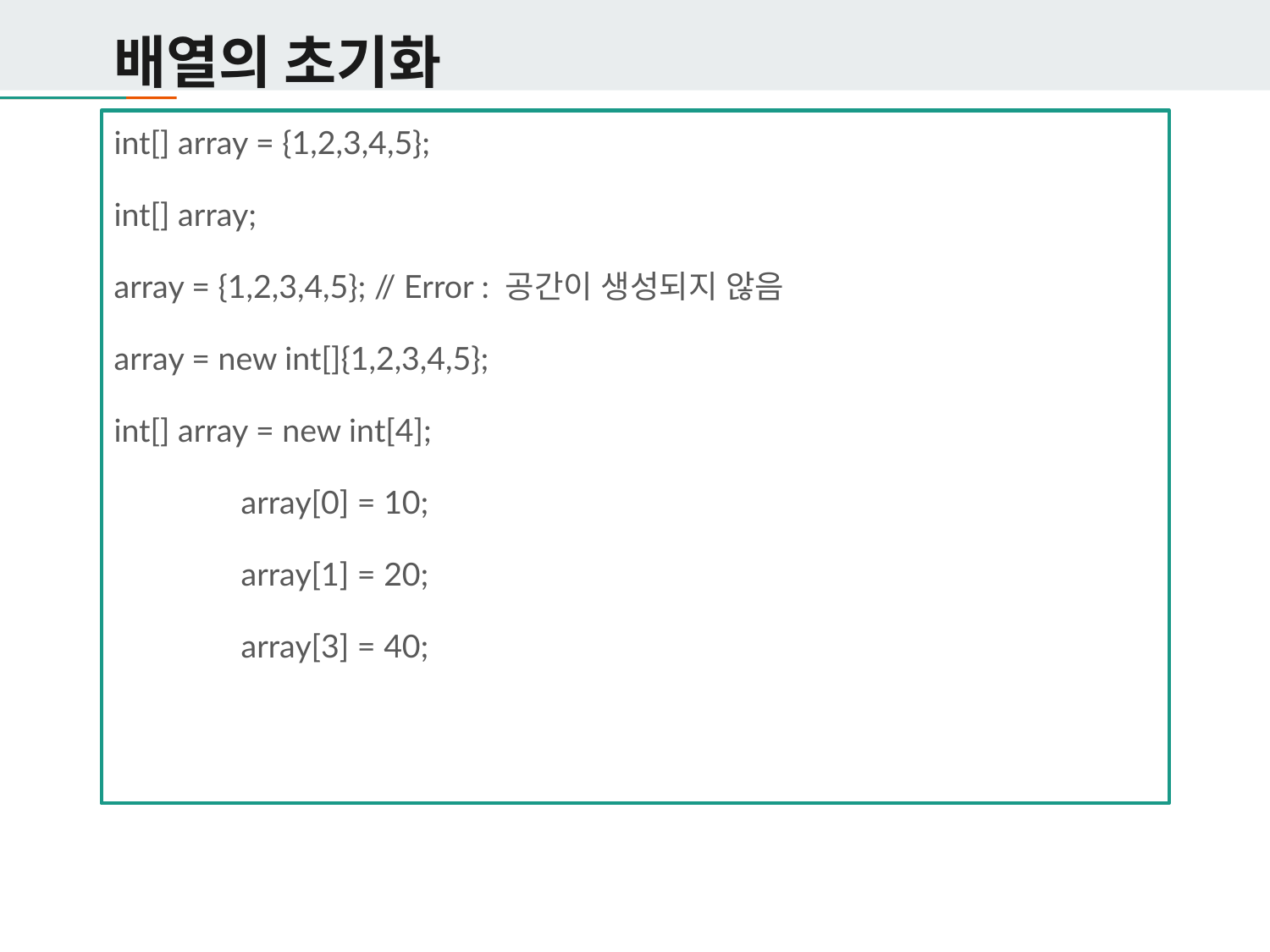

# 배열의 초기화
int[] array = {1,2,3,4,5};
int[] array;
array = {1,2,3,4,5}; // Error : 공간이 생성되지 않음
array = new int[]{1,2,3,4,5};
int[] array = new int[4];
	array[0] = 10;
	array[1] = 20;
	array[3] = 40;